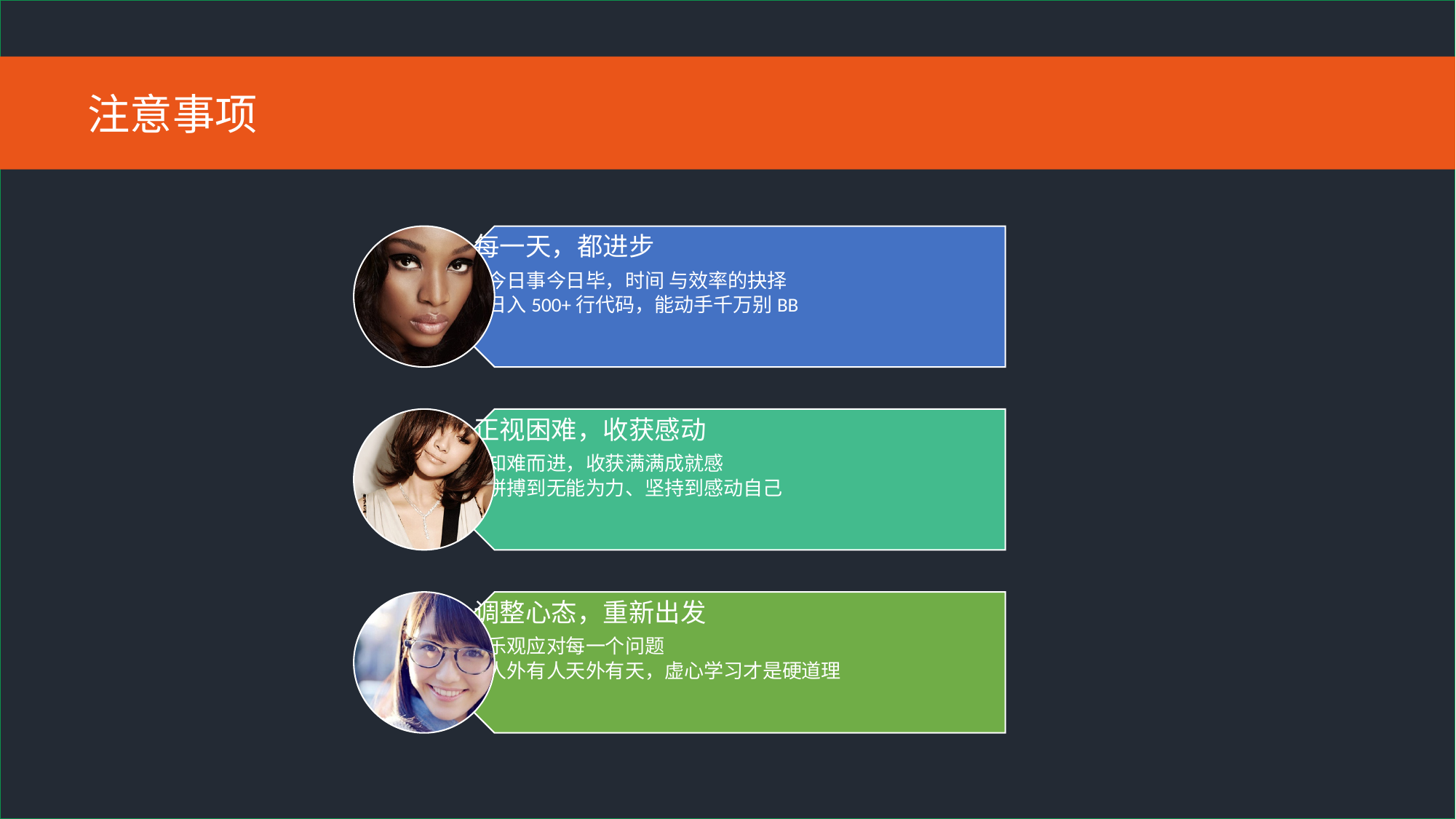

注意事项
每一天，都进步
今日事今日毕，时间 与效率的抉择
日入500+行代码，能动手千万别BB
正视困难，收获感动
知难而进，收获满满成就感
拼搏到无能为力、坚持到感动自己
调整心态，重新出发
乐观应对每一个问题
人外有人天外有天，虚心学习才是硬道理